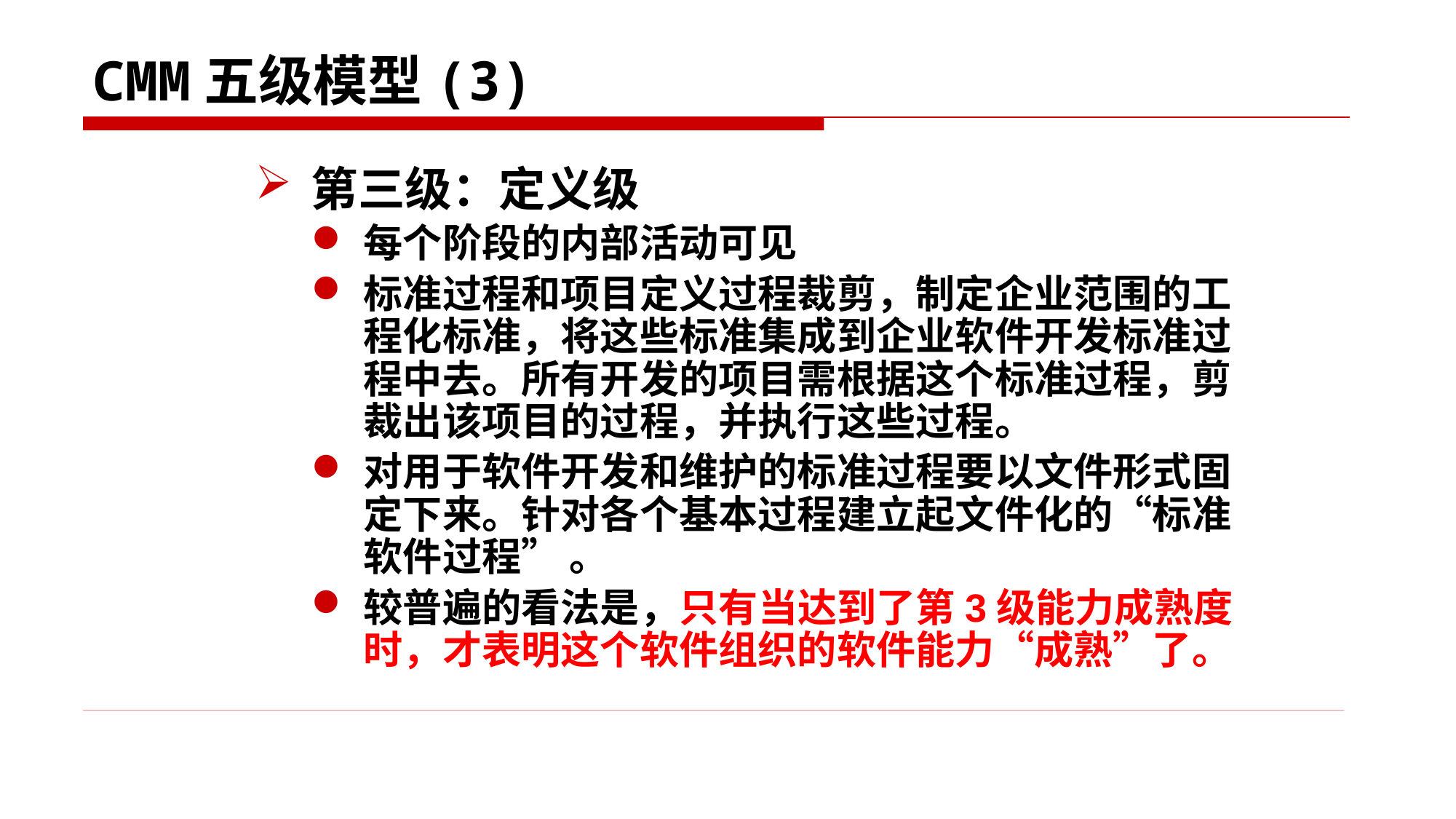

# CMM五级模型(3)
第三级：定义级
每个阶段的内部活动可见
标准过程和项目定义过程裁剪，制定企业范围的工程化标准，将这些标准集成到企业软件开发标准过程中去。所有开发的项目需根据这个标准过程，剪裁出该项目的过程，并执行这些过程。
对用于软件开发和维护的标准过程要以文件形式固定下来。针对各个基本过程建立起文件化的“标准软件过程” 。
较普遍的看法是，只有当达到了第3级能力成熟度时，才表明这个软件组织的软件能力“成熟”了。